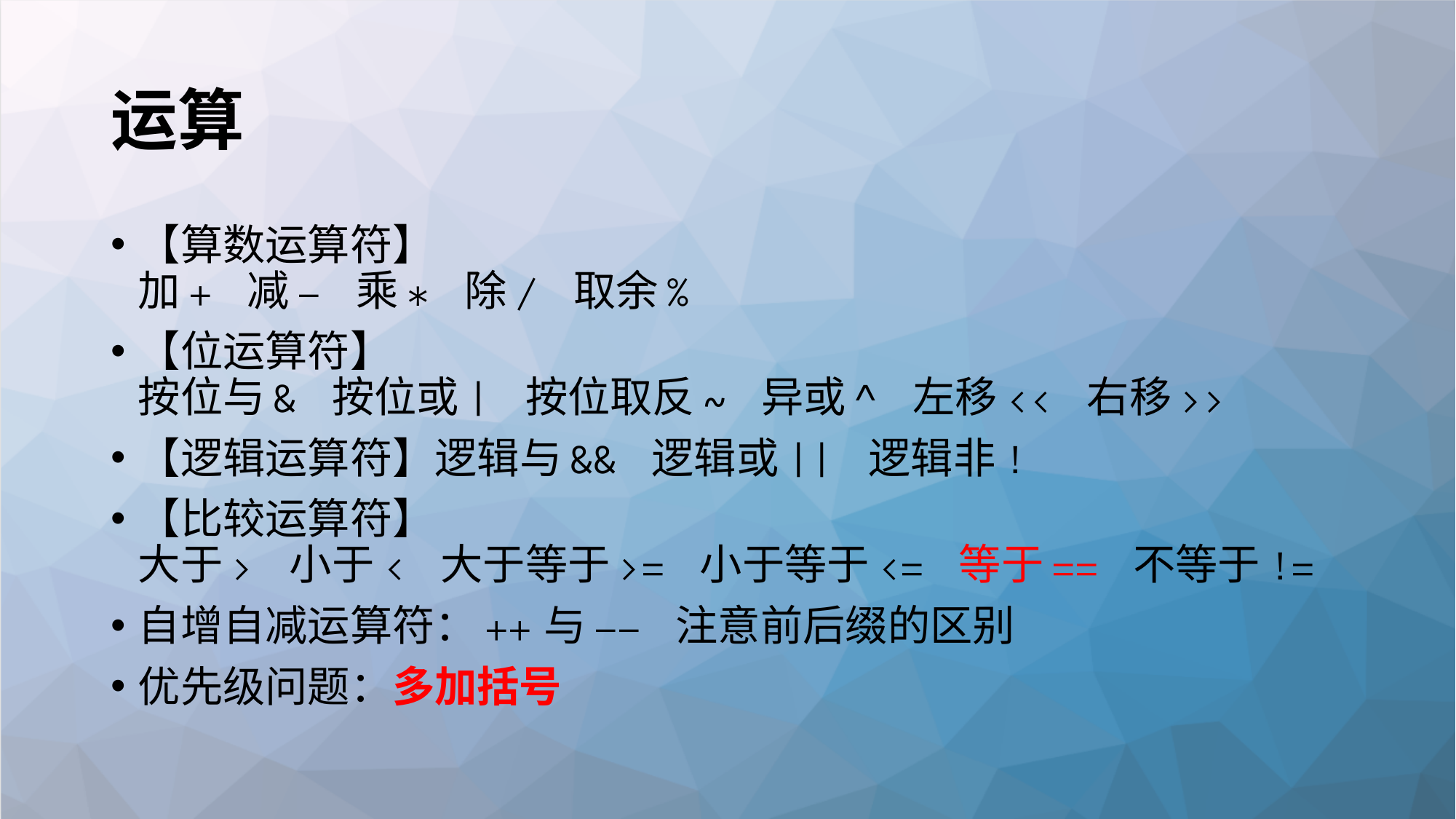

# 运算
【算数运算符】
加+ 减- 乘* 除/ 取余%
【位运算符】
按位与& 按位或| 按位取反~ 异或^ 左移<< 右移>>
【逻辑运算符】逻辑与&& 逻辑或|| 逻辑非!
【比较运算符】
大于> 小于< 大于等于>= 小于等于<= 等于== 不等于!=
自增自减运算符：++与-- 注意前后缀的区别
优先级问题：多加括号